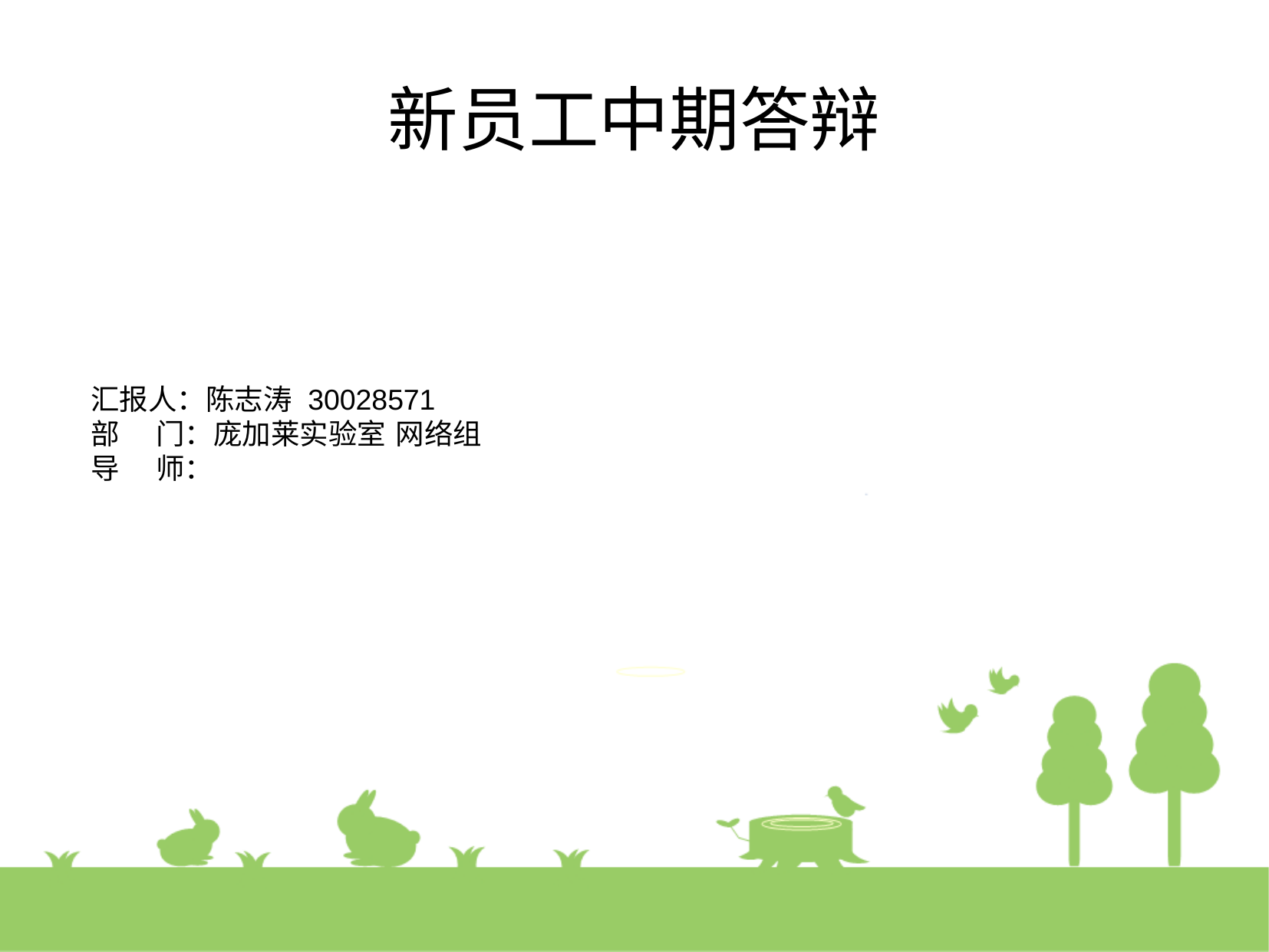

新员工中期答辩
汇报人：陈志涛 30028571
部    门：庞加莱实验室 网络组
导    师：